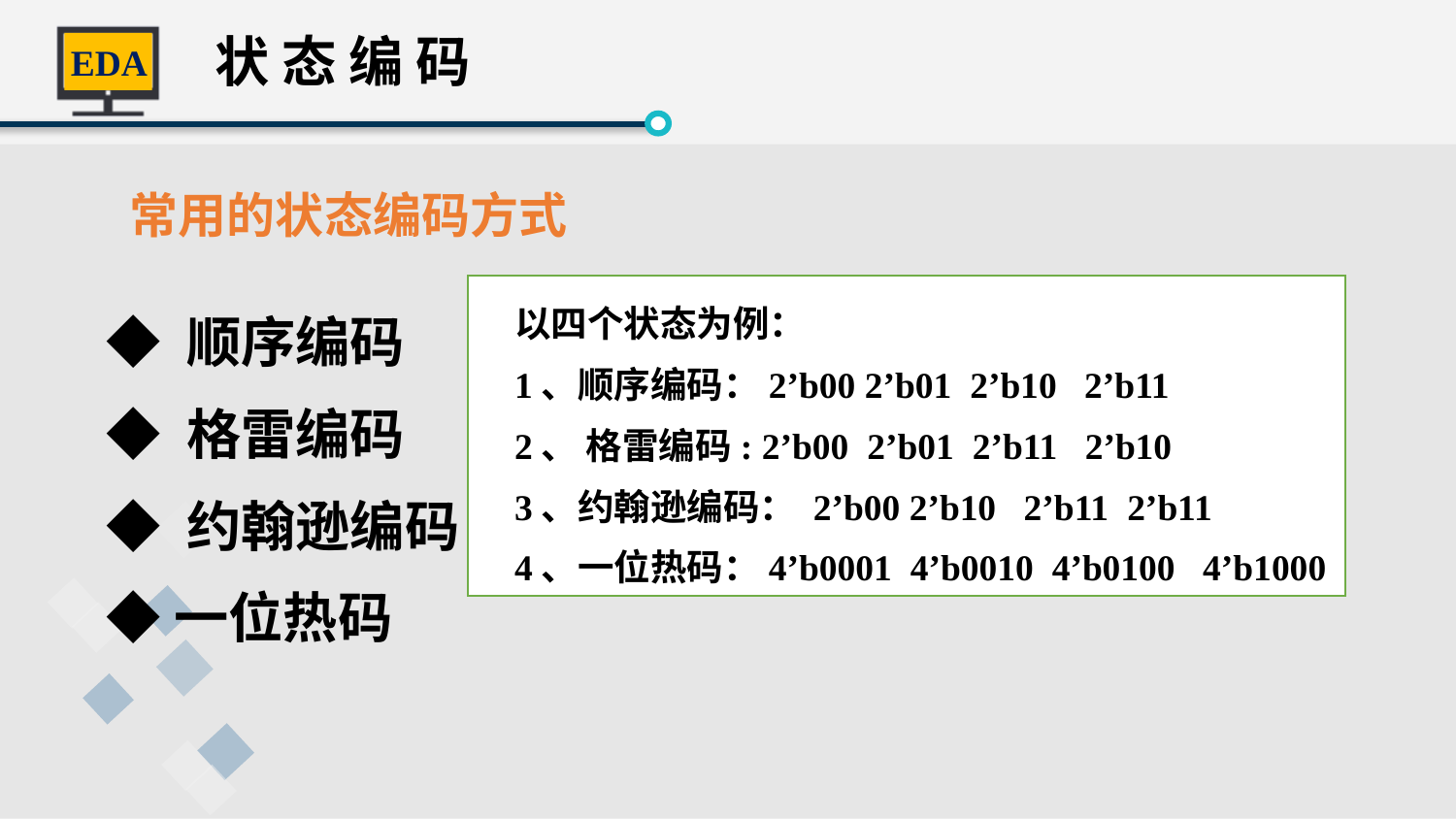

状 态 编 码
常用的状态编码方式
◆ 顺序编码
◆ 格雷编码
◆ 约翰逊编码
◆一位热码
以四个状态为例：
1、顺序编码：2’b00 2’b01  2’b10   2’b11
2、 格雷编码: 2’b00  2’b01  2’b11   2’b10
3、约翰逊编码： 2’b00 2’b10   2’b11  2’b11
4、一位热码：4’b0001  4’b0010  4’b0100   4’b1000